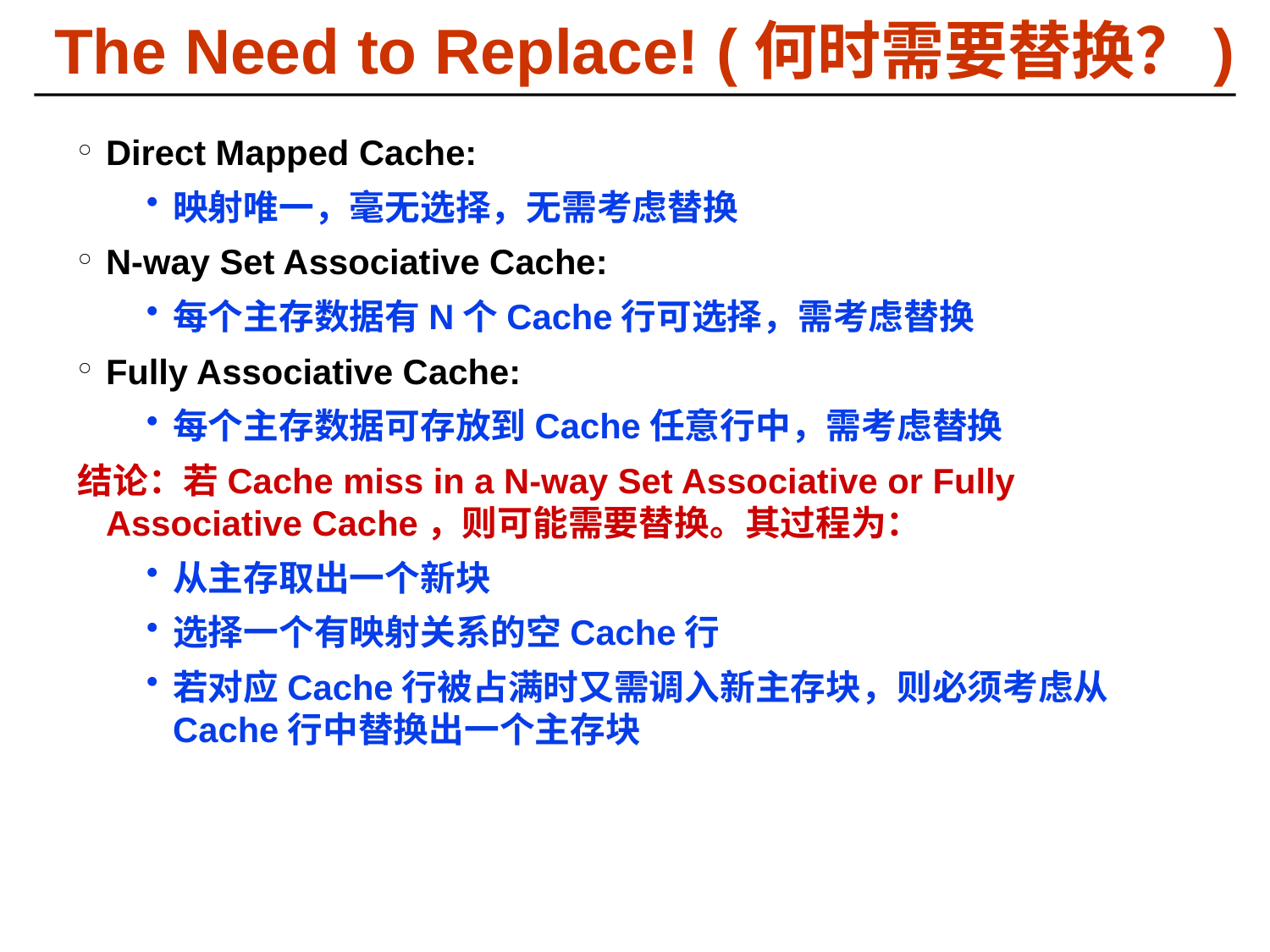

The Need to Replace! (何时需要替换？)
Direct Mapped Cache:
映射唯一，毫无选择，无需考虑替换
N-way Set Associative Cache:
每个主存数据有N个Cache行可选择，需考虑替换
Fully Associative Cache:
每个主存数据可存放到Cache任意行中，需考虑替换
结论：若Cache miss in a N-way Set Associative or Fully Associative Cache，则可能需要替换。其过程为：
从主存取出一个新块
选择一个有映射关系的空Cache行
若对应Cache行被占满时又需调入新主存块，则必须考虑从Cache行中替换出一个主存块